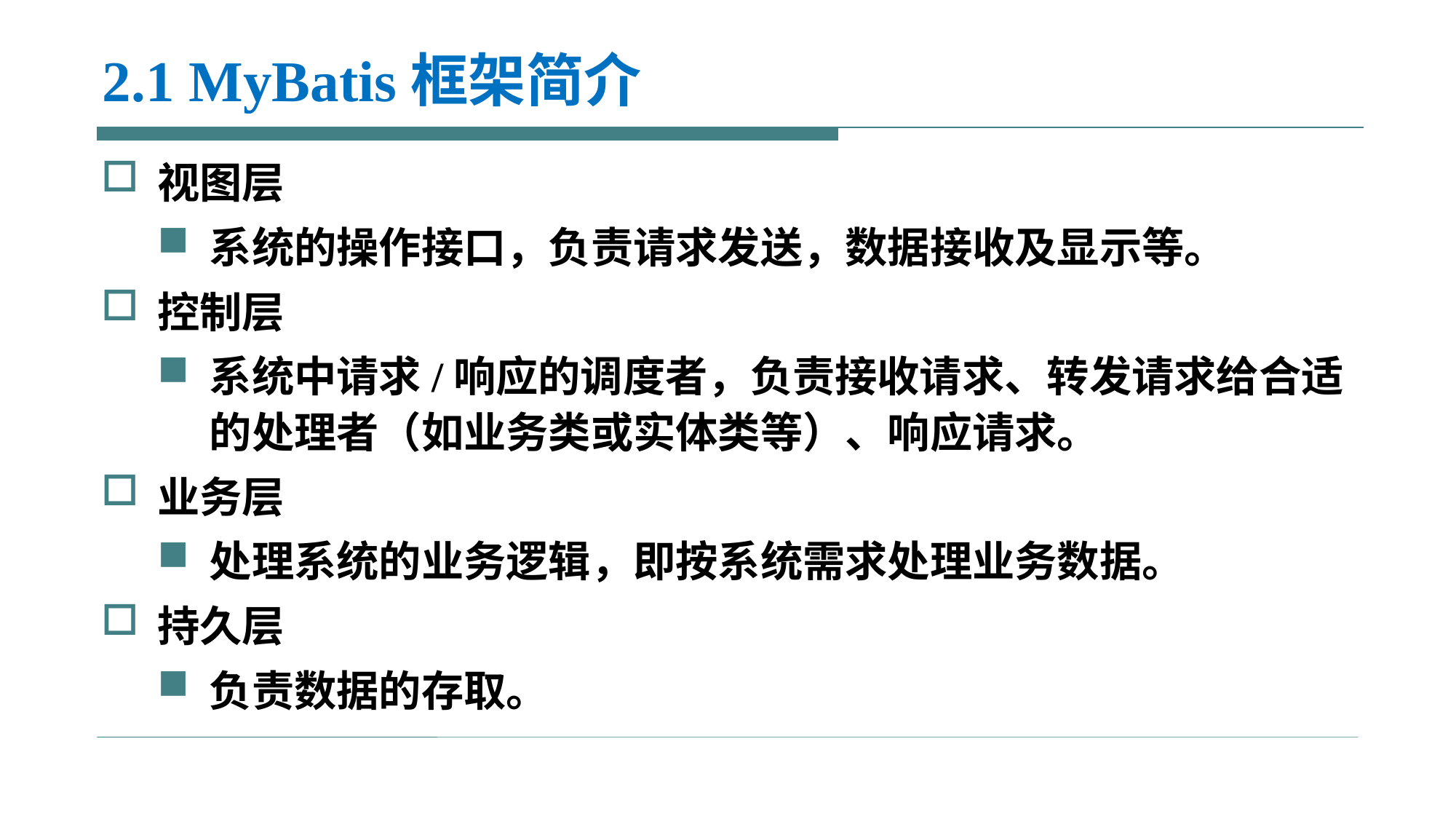

# 2.1 MyBatis框架简介
视图层
系统的操作接口，负责请求发送，数据接收及显示等。
控制层
系统中请求/响应的调度者，负责接收请求、转发请求给合适的处理者（如业务类或实体类等）、响应请求。
业务层
处理系统的业务逻辑，即按系统需求处理业务数据。
持久层
负责数据的存取。
5